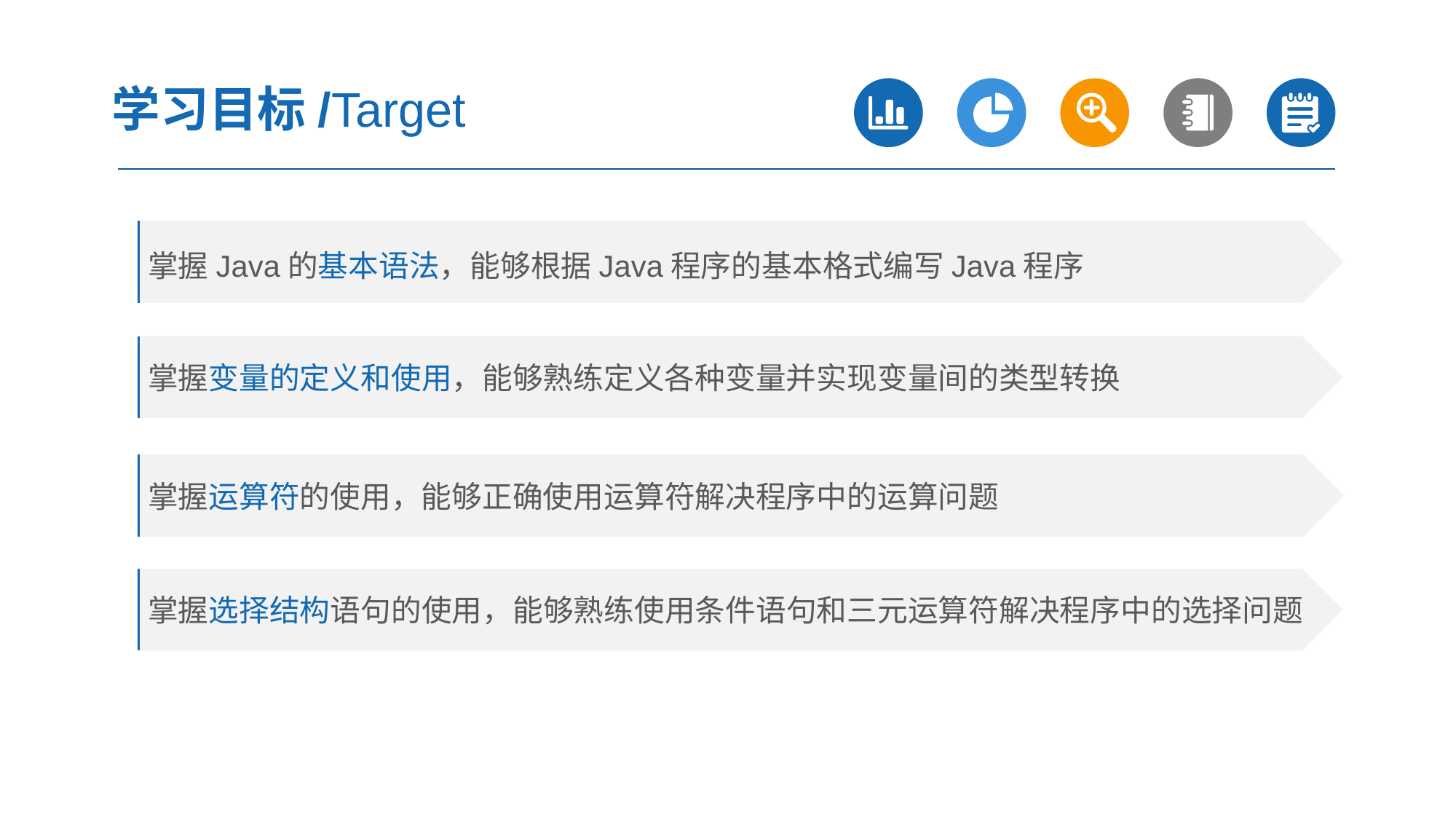

学习目标/Target
掌握Java的基本语法，能够根据Java程序的基本格式编写Java程序

掌握变量的定义和使用，能够熟练定义各种变量并实现变量间的类型转换

掌握运算符的使用，能够正确使用运算符解决程序中的运算问题

掌握选择结构语句的使用，能够熟练使用条件语句和三元运算符解决程序中的选择问题